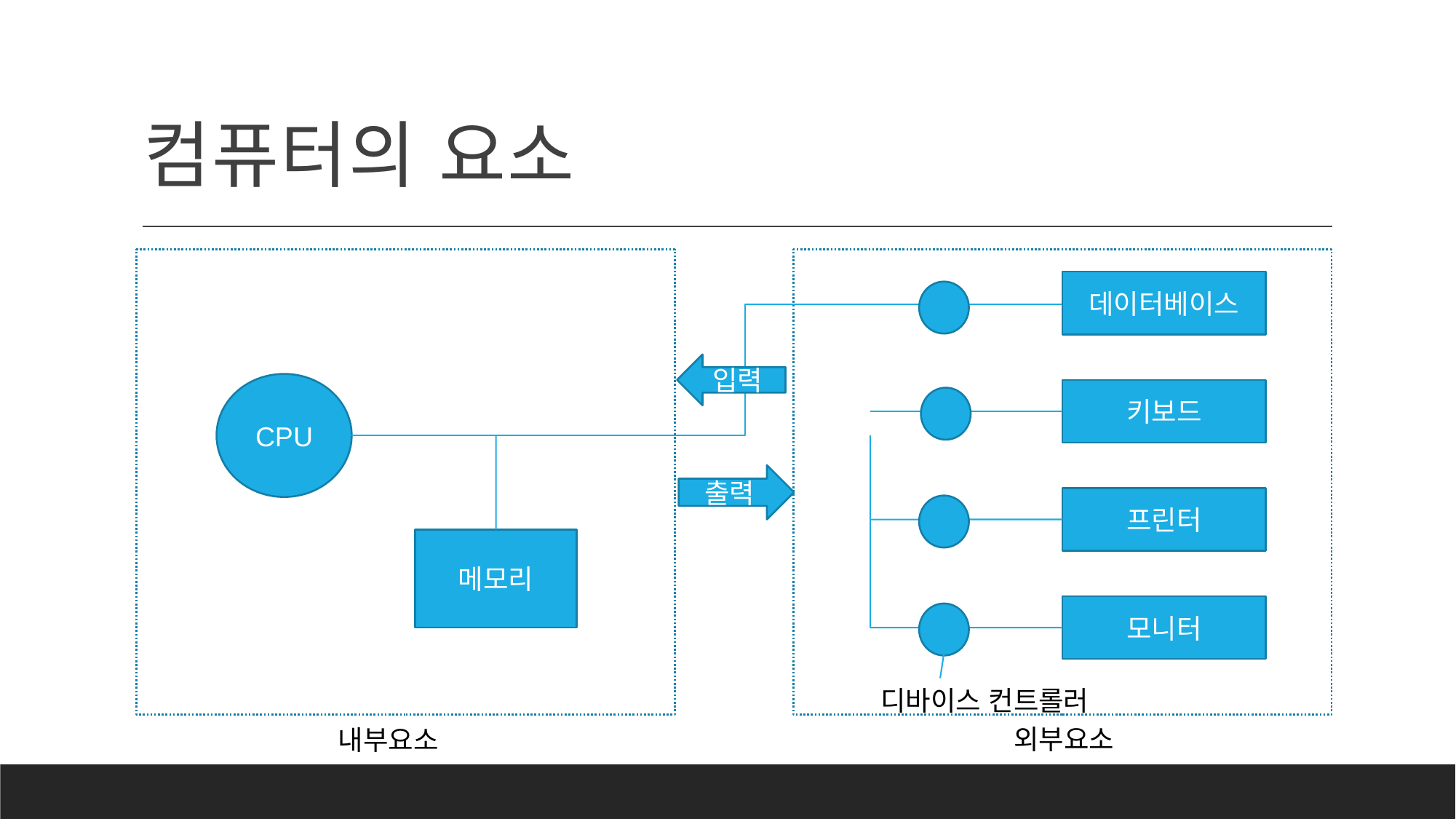

# 컴퓨터의 요소

데이터베이스
입력
CPU
키보드
출력
프린터
메모리
모니터

디바이스 컨트롤러
외부요소
내부요소